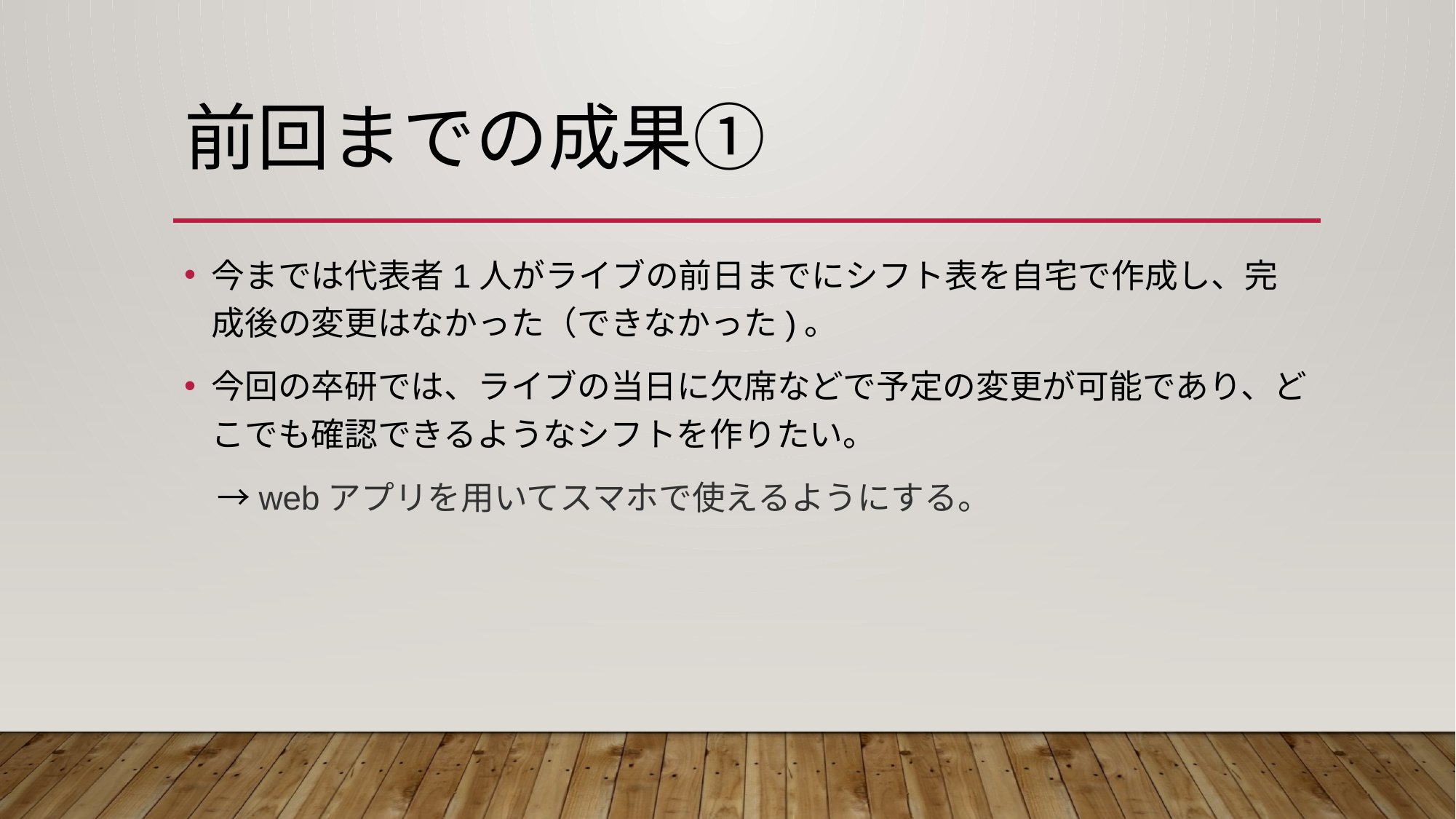

# 前回までの成果①
今までは代表者1人がライブの前日までにシフト表を自宅で作成し、完成後の変更はなかった（できなかった)。
今回の卒研では、ライブの当日に欠席などで予定の変更が可能であり、どこでも確認できるようなシフトを作りたい。
　→webアプリを用いてスマホで使えるようにする。